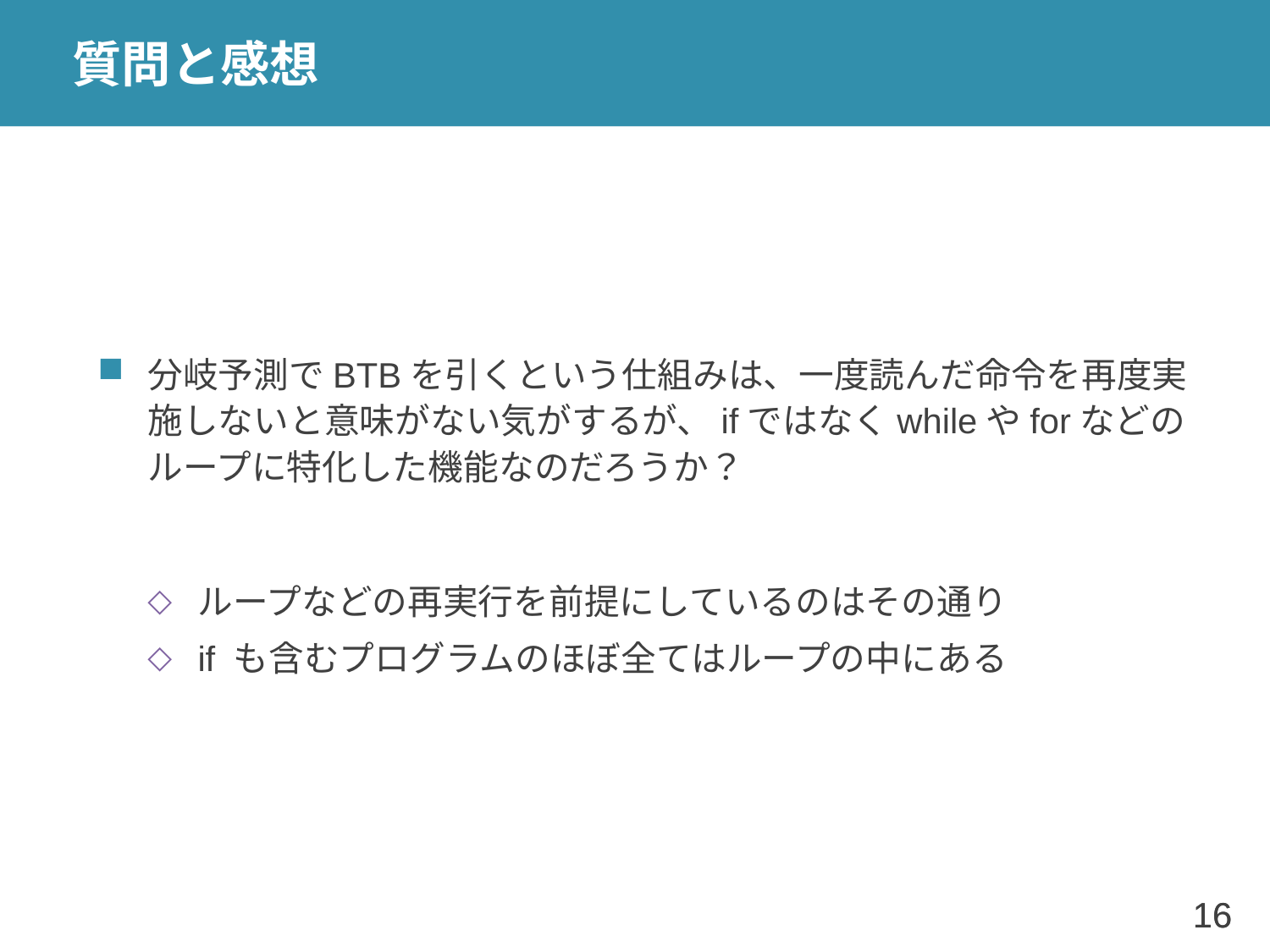

# 質問と感想
分岐予測でBTBを引くという仕組みは、一度読んだ命令を再度実施しないと意味がない気がするが、ifではなくwhileやforなどのループに特化した機能なのだろうか？

ループなどの再実行を前提にしているのはその通り
if も含むプログラムのほぼ全てはループの中にある